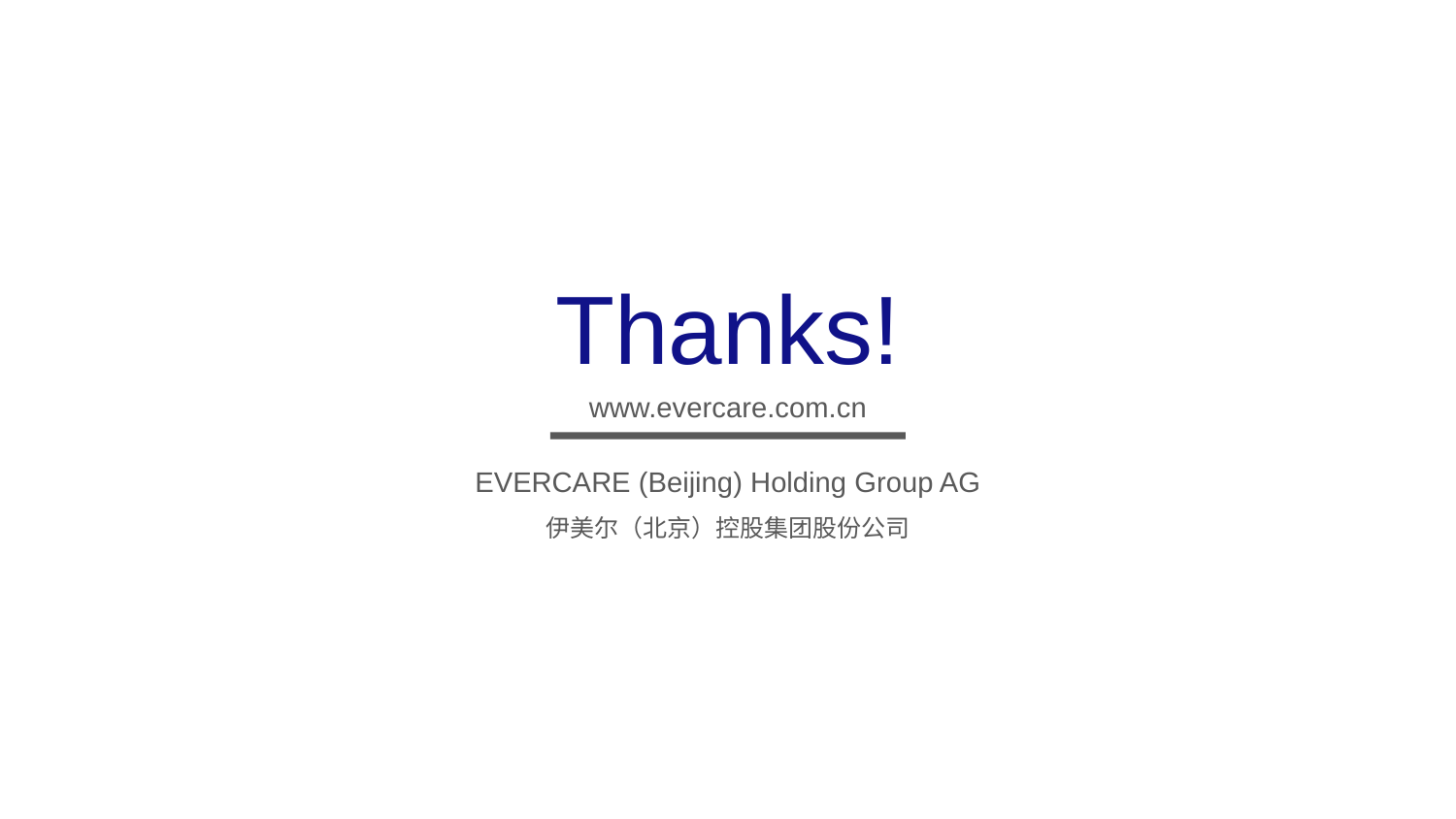

Thanks!
 www.evercare.com.cn

EVERCARE (Beijing) Holding Group AG
伊美尔（北京）控股集团股份公司